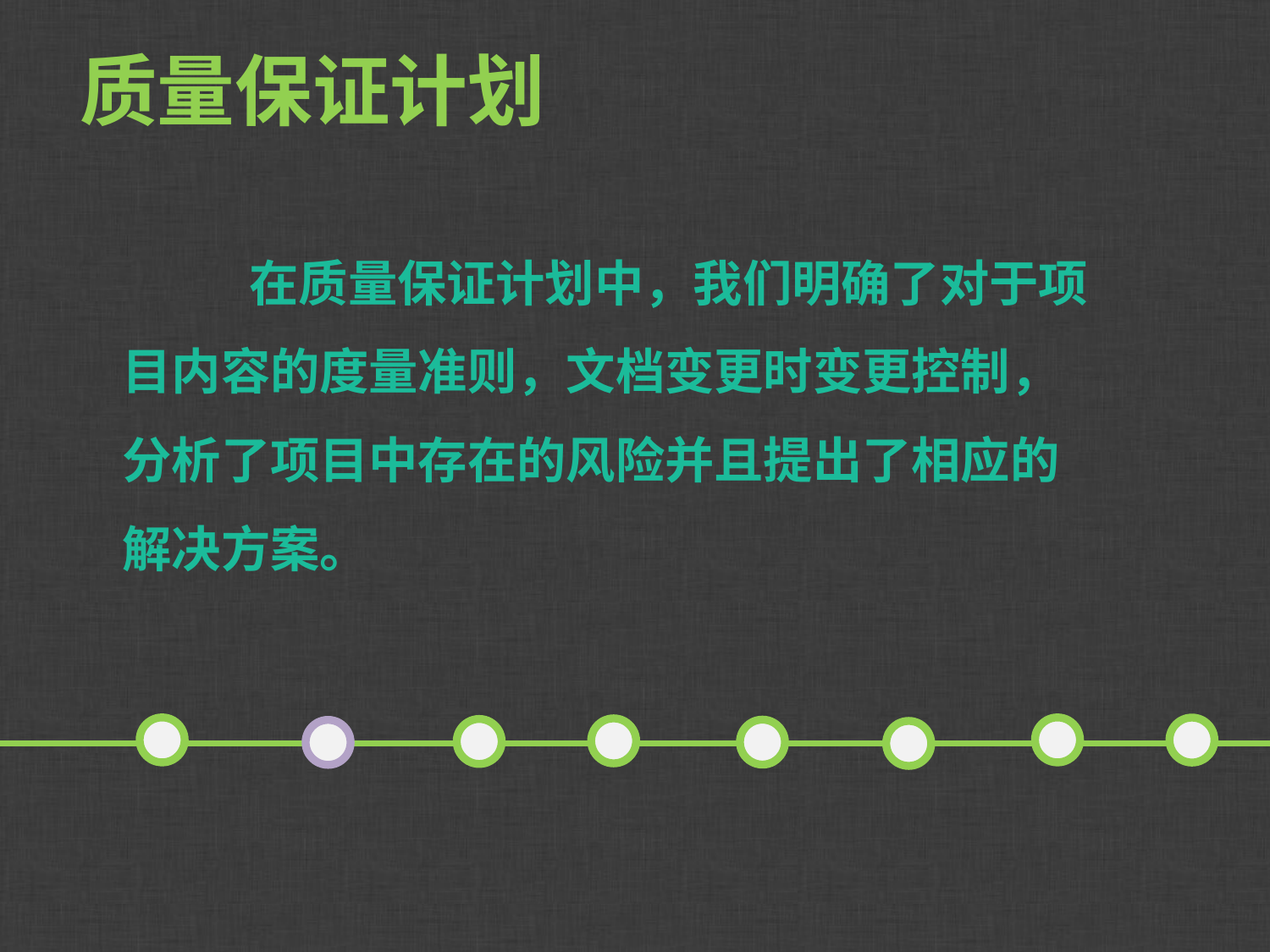

质量保证计划
	在质量保证计划中，我们明确了对于项目内容的度量准则，文档变更时变更控制，分析了项目中存在的风险并且提出了相应的解决方案。